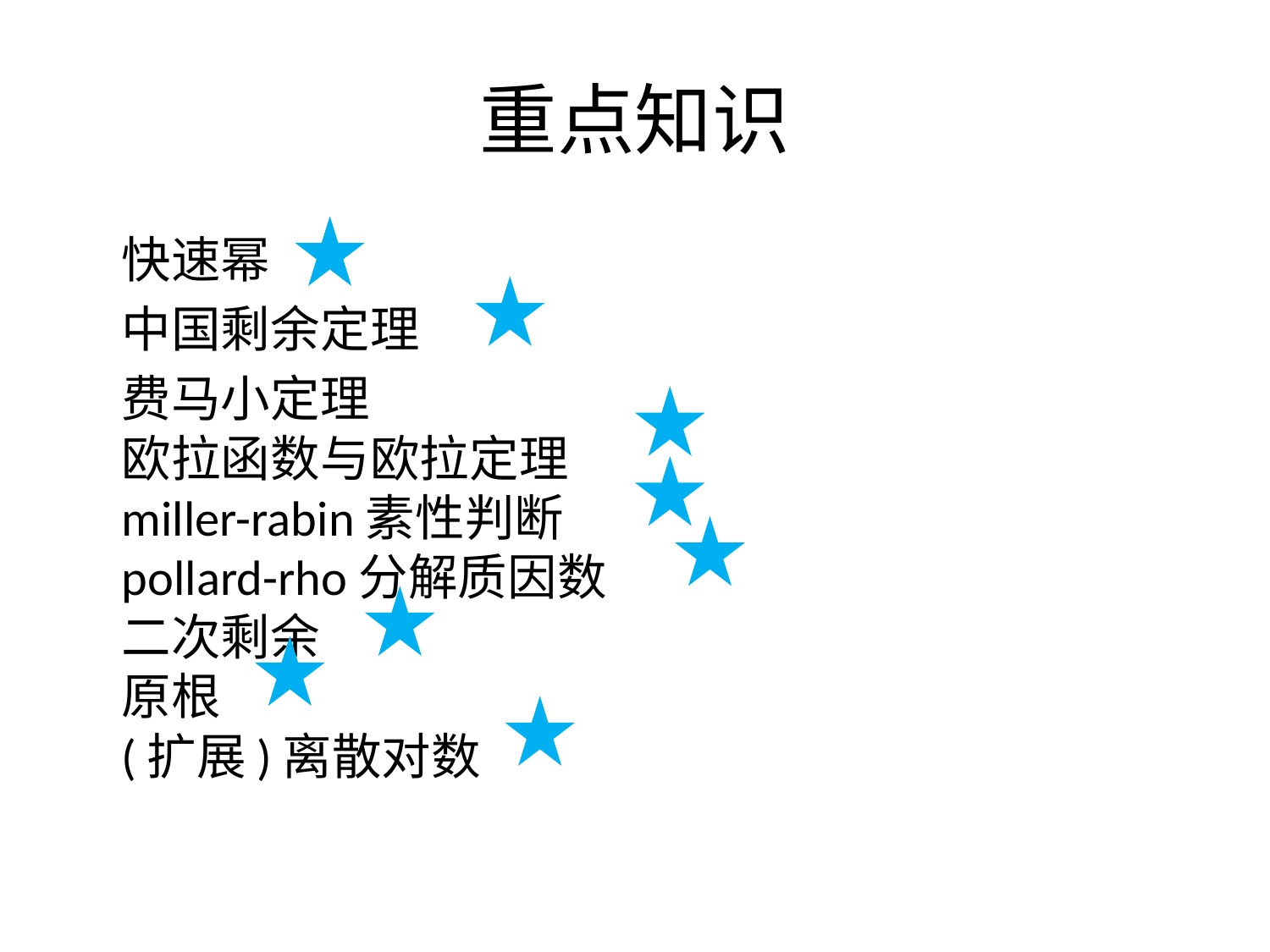

# 重点知识

	快速幂
	中国剩余定理
	费马小定理
欧拉函数与欧拉定理
miller-rabin素性判断
pollard-rho分解质因数
二次剩余
原根
(扩展)离散对数